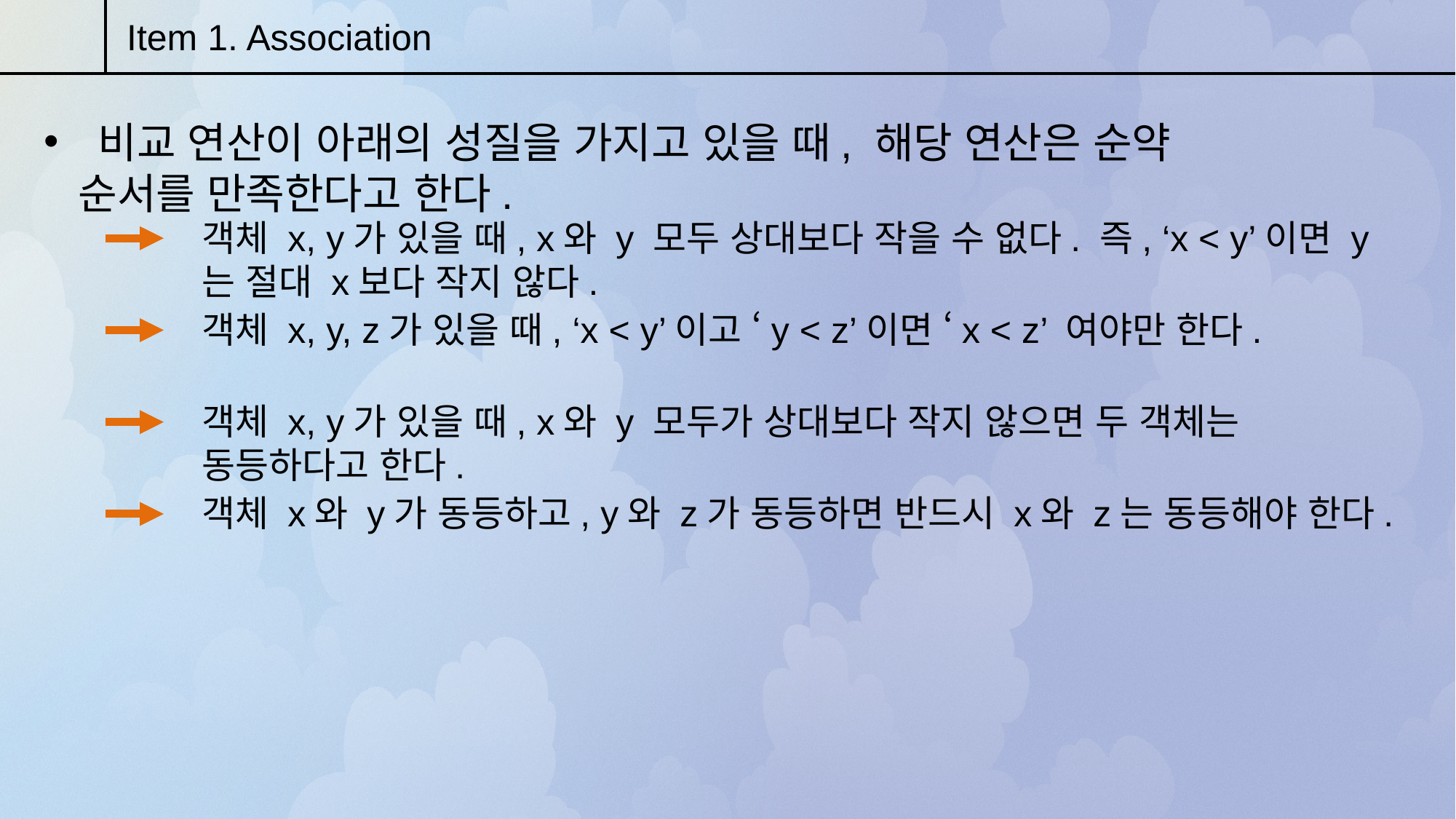

Item 1. Association
 비교 연산이 아래의 성질을 가지고 있을 때, 해당 연산은 순약 순서를 만족한다고 한다.
객체 x, y가 있을 때, x와 y 모두 상대보다 작을 수 없다. 즉, ‘x < y’이면 y는 절대 x보다 작지 않다.
객체 x, y, z가 있을 때, ‘x < y’이고 ‘y < z’이면 ‘x < z’ 여야만 한다.
객체 x, y가 있을 때, x와 y 모두가 상대보다 작지 않으면 두 객체는 동등하다고 한다.
객체 x와 y가 동등하고, y와 z가 동등하면 반드시 x와 z는 동등해야 한다.